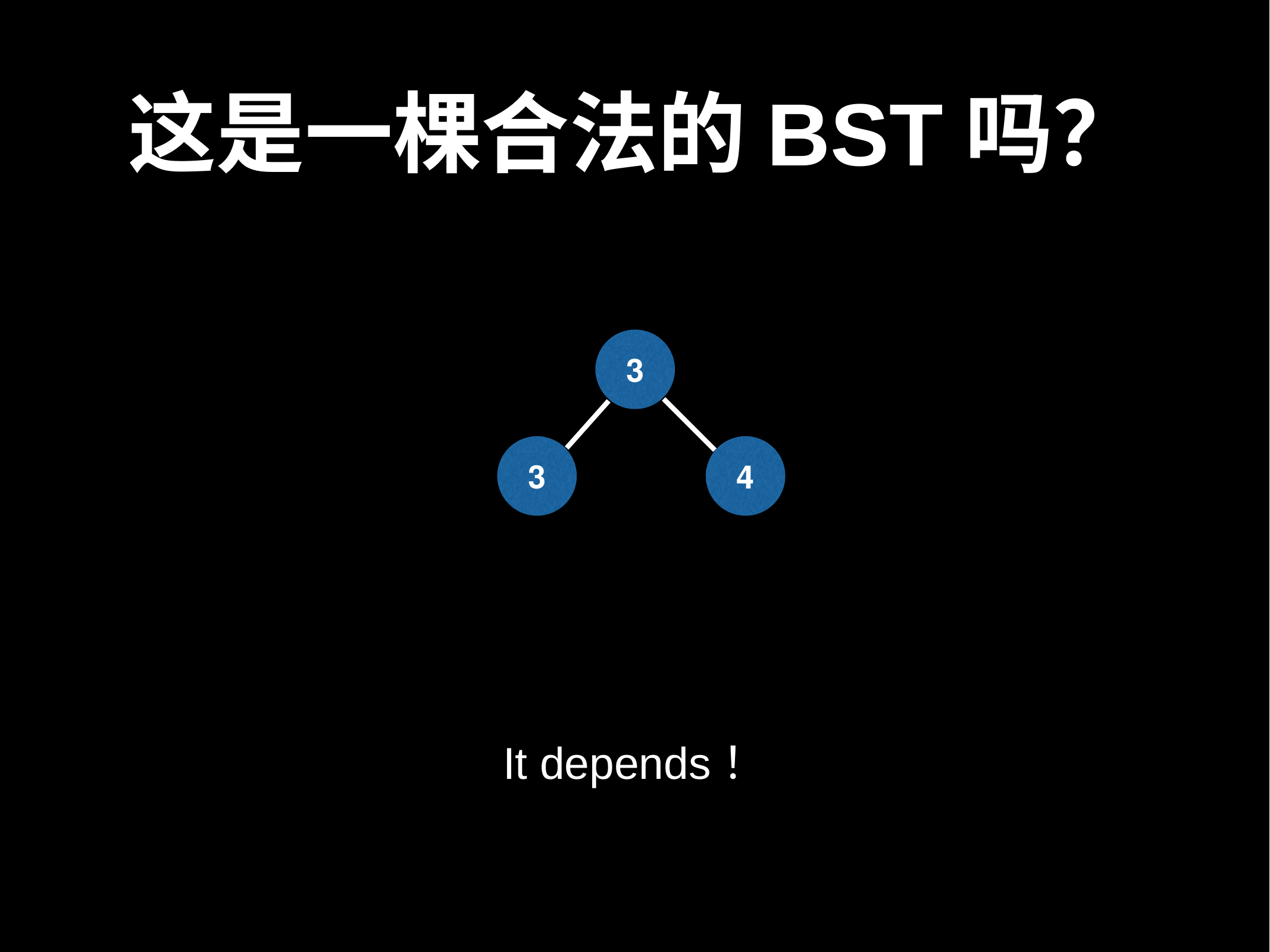

# 这是一棵合法的BST吗？
3

3
4
It depends！